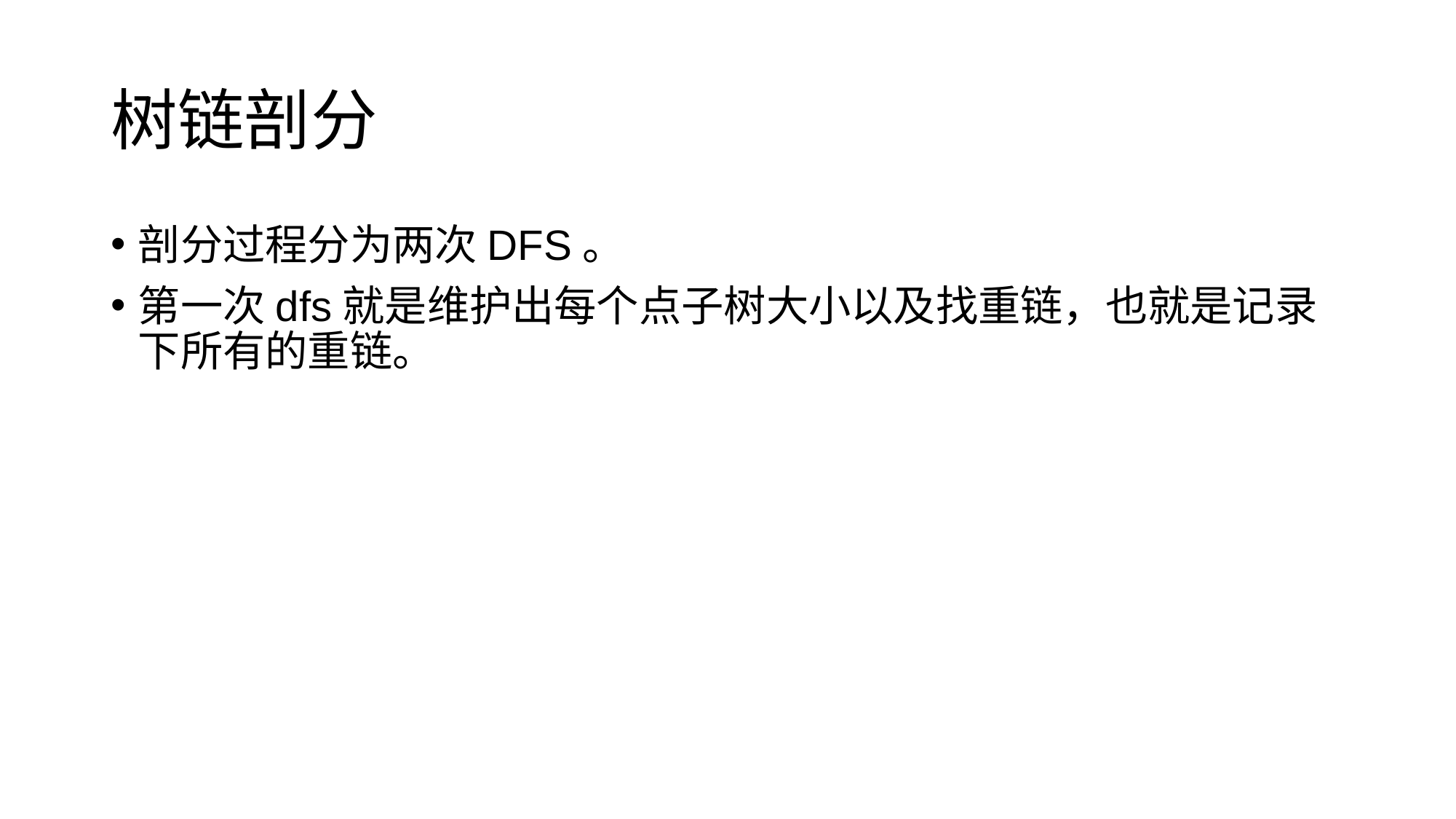

# 树链剖分
剖分过程分为两次DFS。
第一次dfs就是维护出每个点子树大小以及找重链，也就是记录下所有的重链。